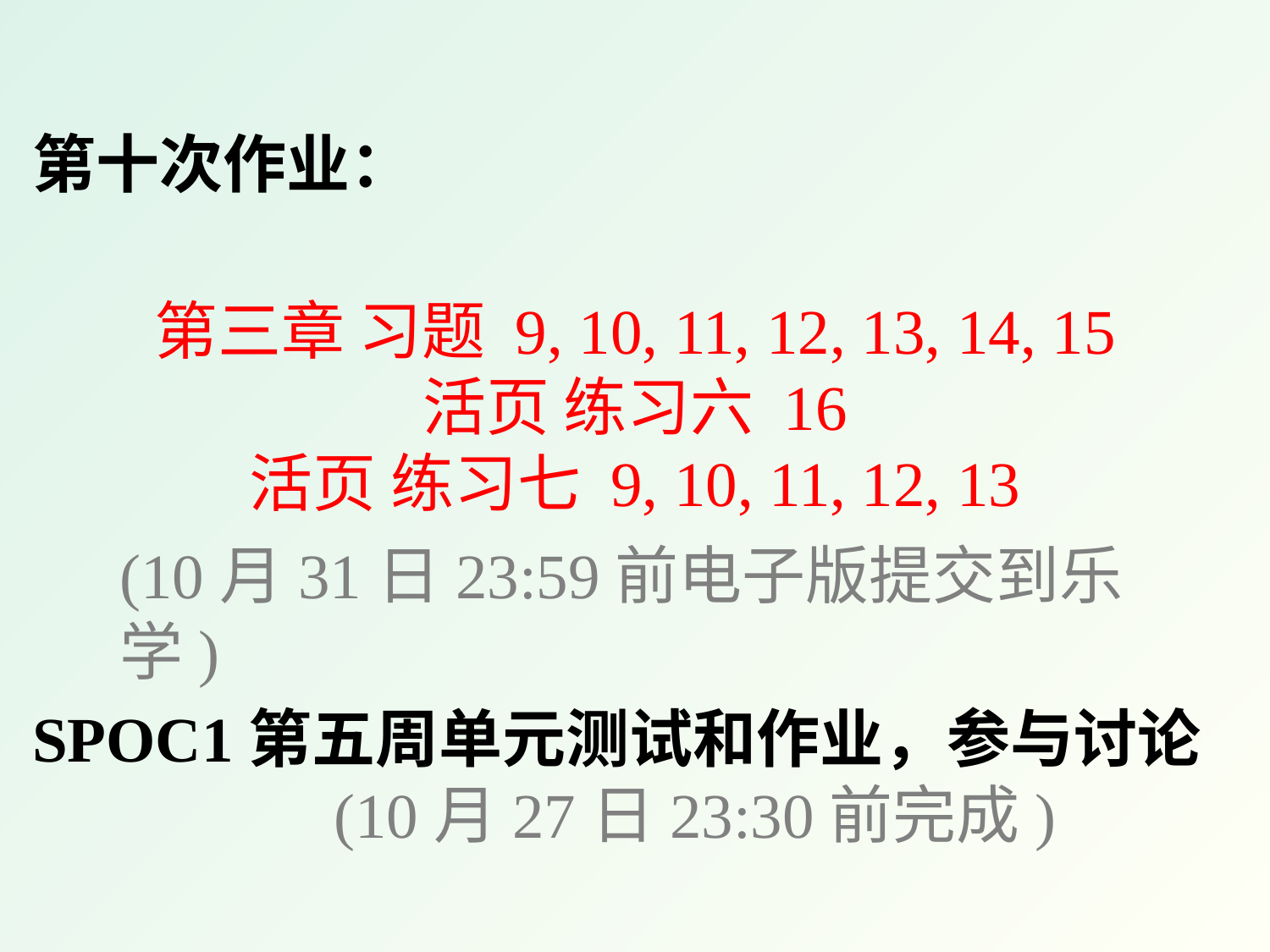

第十次作业：
第三章 习题 9, 10, 11, 12, 13, 14, 15
活页 练习六 16
活页 练习七 9, 10, 11, 12, 13
(10月31日23:59前电子版提交到乐学)
SPOC1第五周单元测试和作业，参与讨论
                   (10月27日23:30前完成)